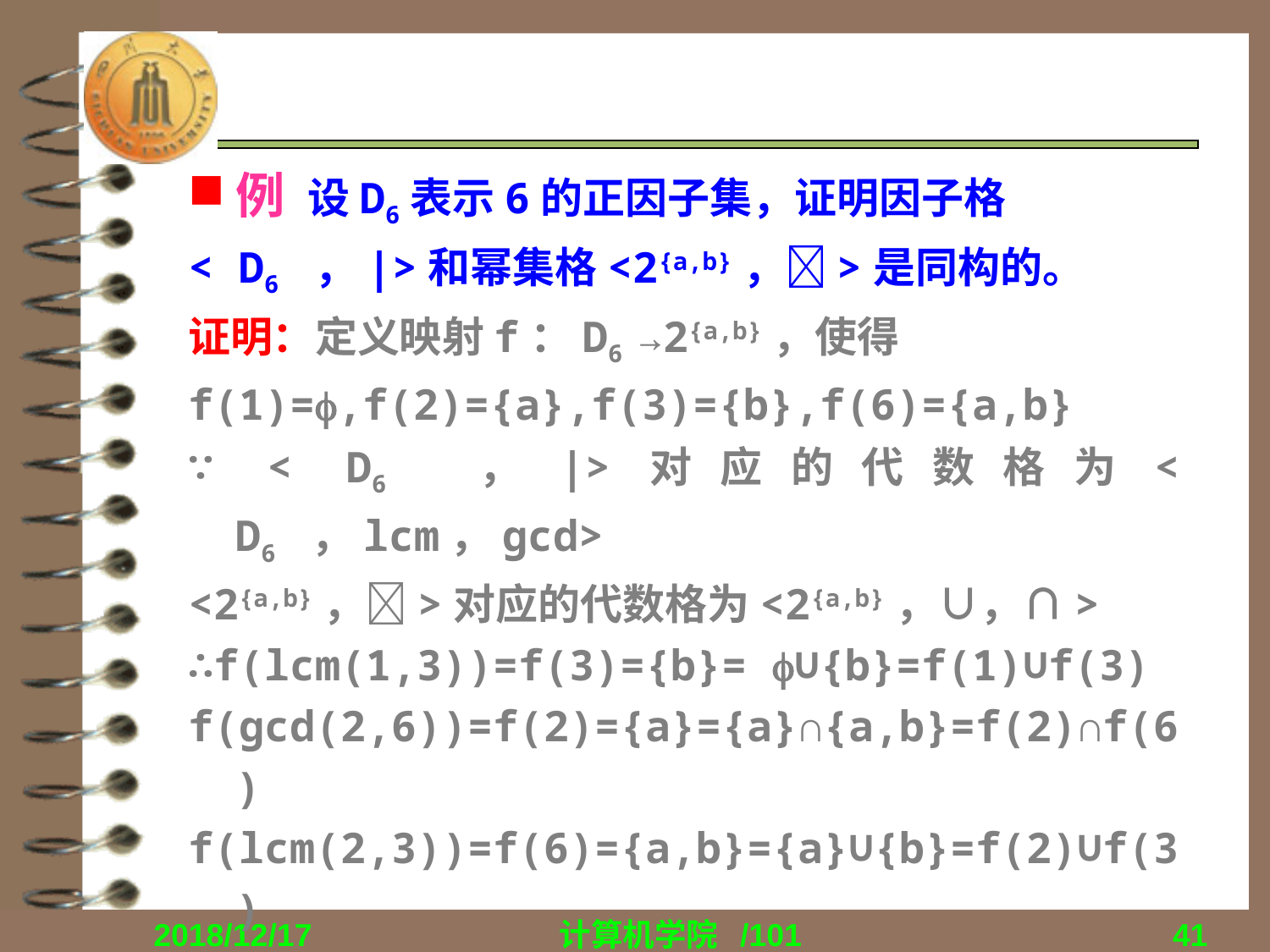

#
例  设D6表示6的正因子集，证明因子格
< D6 ，|>和幂集格<2{a,b}，⊆>是同构的。
证明：定义映射f：D6 →2{a,b}，使得
f(1)=φ,f(2)={a},f(3)={b},f(6)={a,b}
∵ < D6 ，|>对应的代数格为< D6 ，lcm，gcd>
<2{a,b}，⊆>对应的代数格为<2{a,b}，∪，∩>
∴f(lcm(1,3))=f(3)={b}= φ∪{b}=f(1)∪f(3)
f(gcd(2,6))=f(2)={a}={a}∩{a,b}=f(2)∩f(6)
f(lcm(2,3))=f(6)={a,b}={a}∪{b}=f(2)∪f(3)
f(gcd(2,3))=f(1)=φ={a}∩{b}=f(2)∩f(3)
      其余情况也可一一验证，又因为是双射，
所以，命题得证。
2018/12/17
计算机学院  /101
41